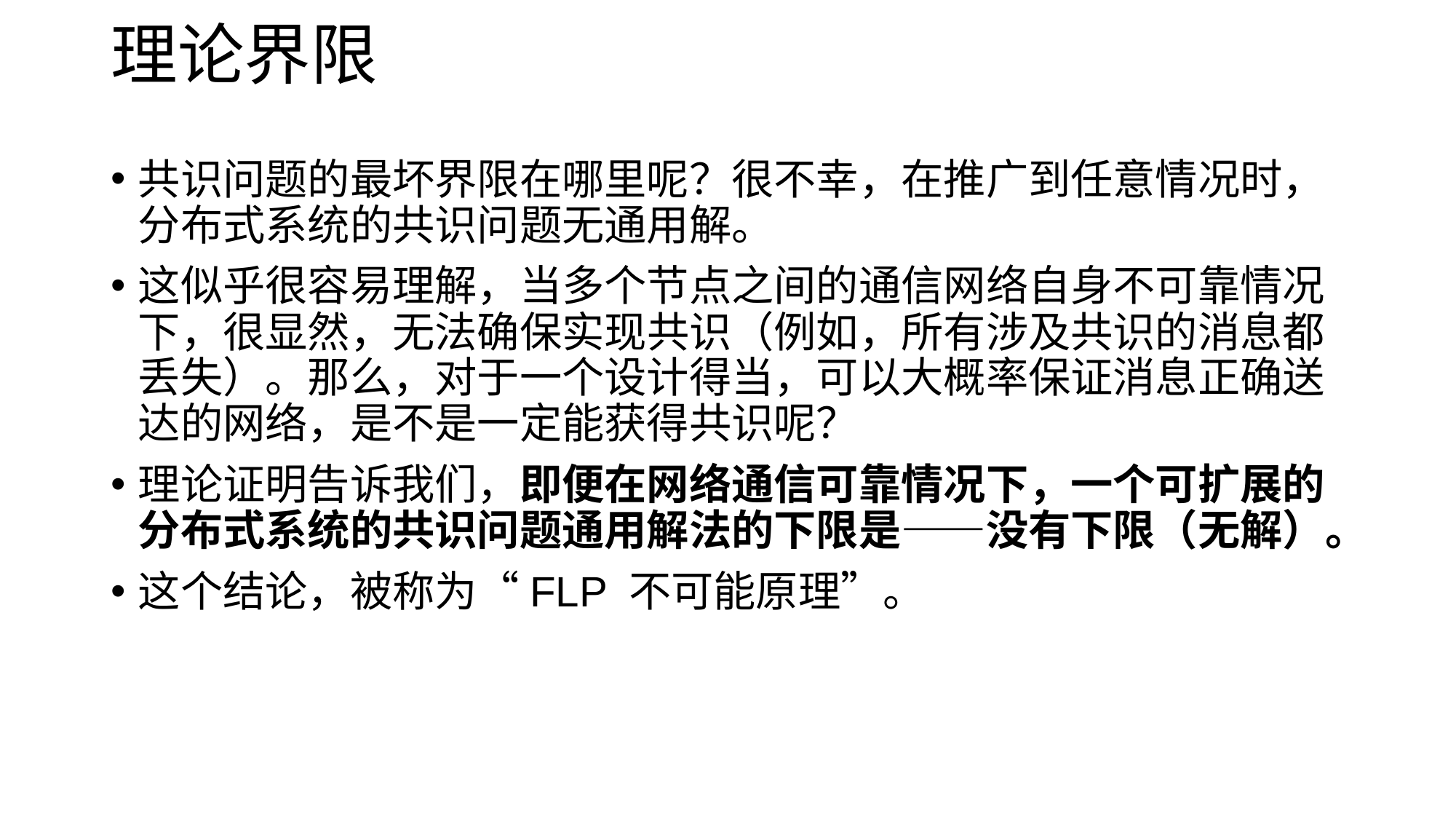

# 理论界限
共识问题的最坏界限在哪里呢？很不幸，在推广到任意情况时，分布式系统的共识问题无通用解。
这似乎很容易理解，当多个节点之间的通信网络自身不可靠情况下，很显然，无法确保实现共识（例如，所有涉及共识的消息都丢失）。那么，对于一个设计得当，可以大概率保证消息正确送达的网络，是不是一定能获得共识呢？
理论证明告诉我们，即便在网络通信可靠情况下，一个可扩展的分布式系统的共识问题通用解法的下限是——没有下限（无解）。
这个结论，被称为“FLP 不可能原理”。